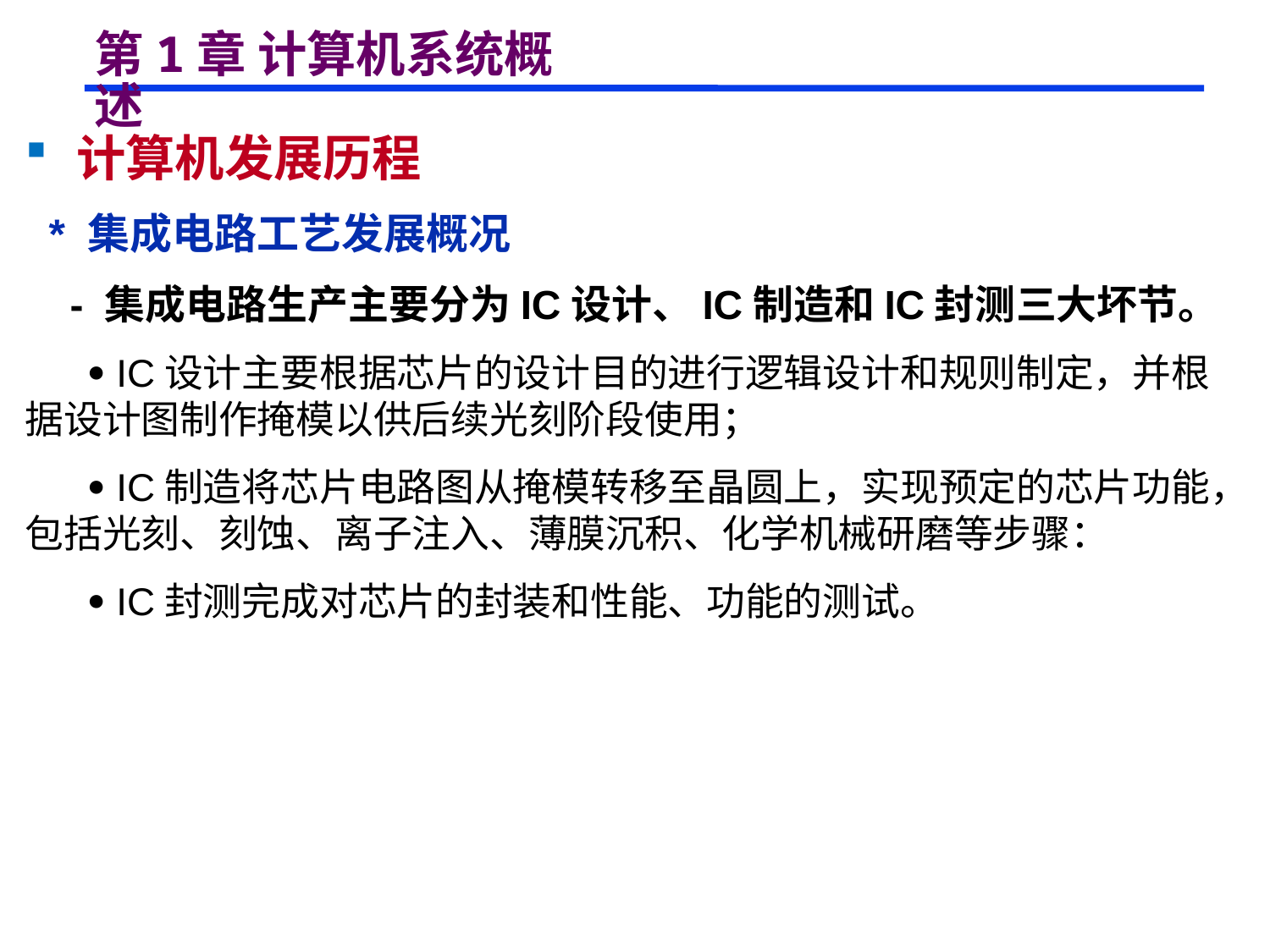

# 第1章 计算机系统概述
 计算机发展历程
  * 集成电路工艺发展概况
    - 集成电路生产主要分为IC设计、IC制造和IC封测三大坏节。
      • IC设计主要根据芯片的设计目的进行逻辑设计和规则制定，并根据设计图制作掩模以供后续光刻阶段使用；
      • IC制造将芯片电路图从掩模转移至晶圆上，实现预定的芯片功能，包括光刻、刻蚀、离子注入、薄膜沉积、化学机械研磨等步骤：
      • IC封测完成对芯片的封装和性能、功能的测试。